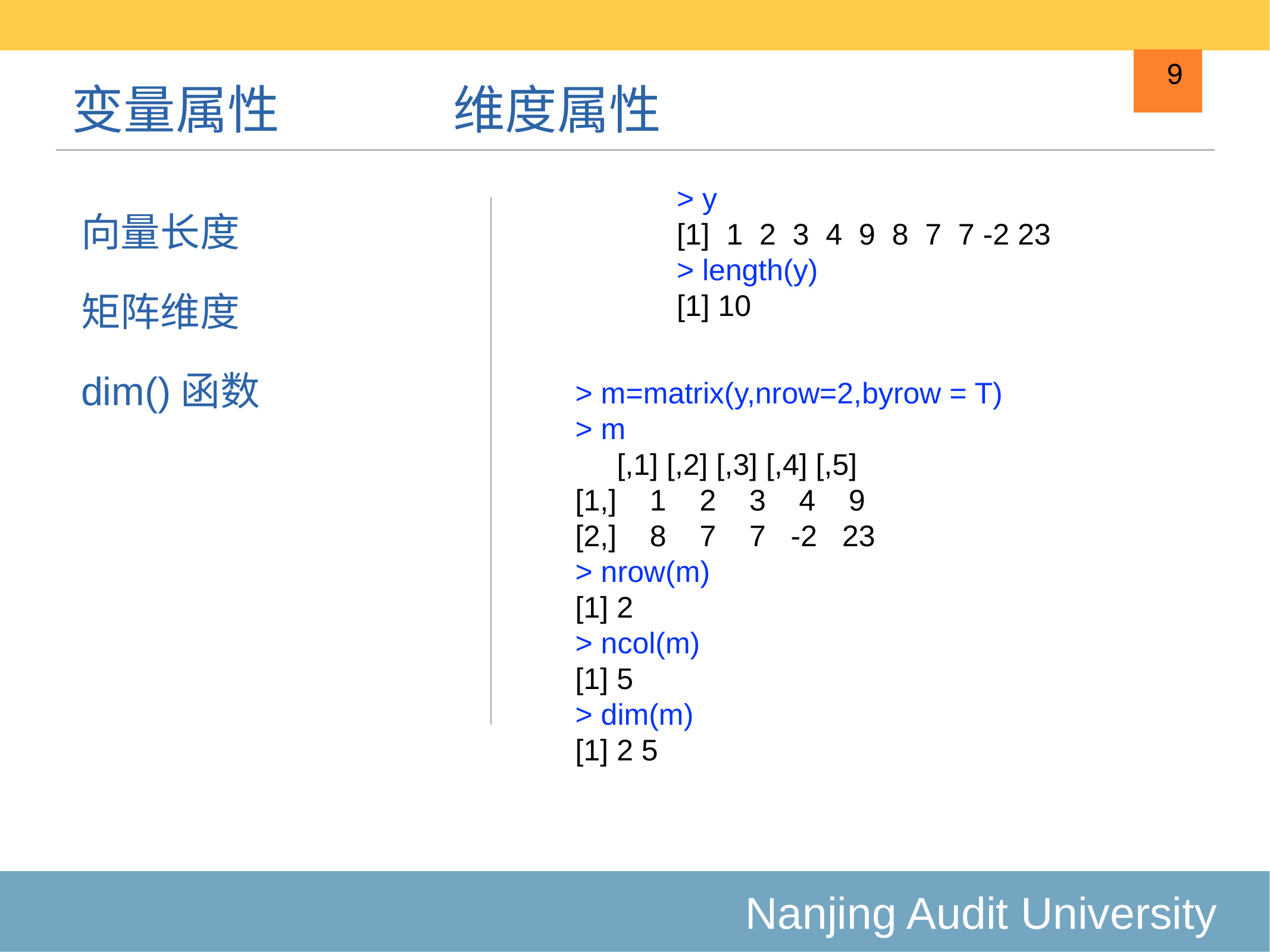

# 变量属性
维度属性
9
> y
[1]  1  2  3  4  9  8  7  7 -2 23
> length(y)
[1] 10
向量长度
矩阵维度
dim()函数
> m=matrix(y,nrow=2,byrow = T)
> m
     [,1] [,2] [,3] [,4] [,5]
[1,]    1    2    3    4    9
[2,]    8    7    7   -2   23
> nrow(m)
[1] 2
> ncol(m)
[1] 5
> dim(m)
[1] 2 5